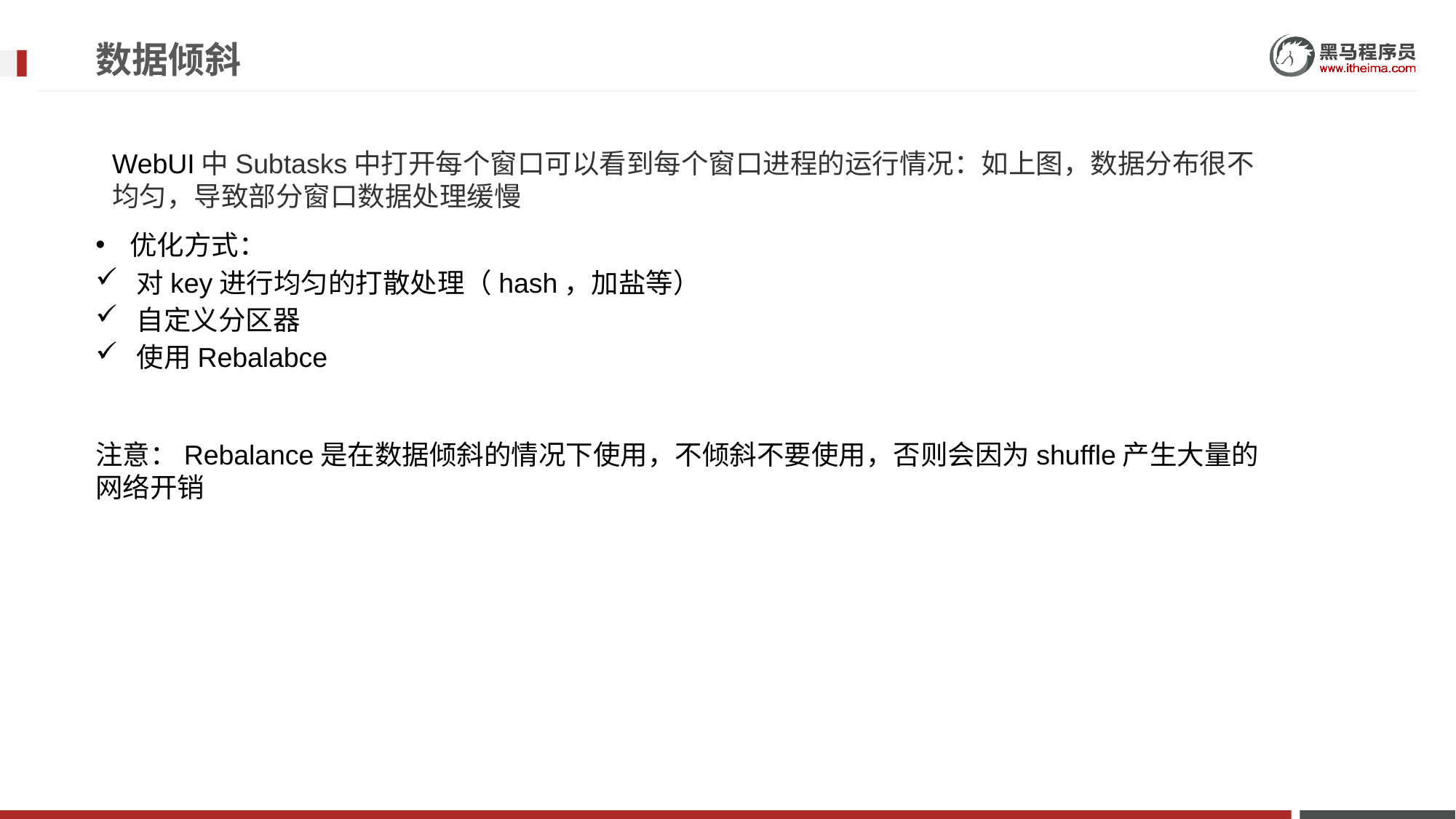

# 数据倾斜

WebUI中Subtasks中打开每个窗口可以看到每个窗口进程的运行情况：如上图，数据分布很不均匀，导致部分窗口数据处理缓慢
优化方式：
对key进行均匀的打散处理（hash，加盐等）
自定义分区器
使用Rebalabce

注意：Rebalance是在数据倾斜的情况下使用，不倾斜不要使用，否则会因为shuffle产生大量的网络开销